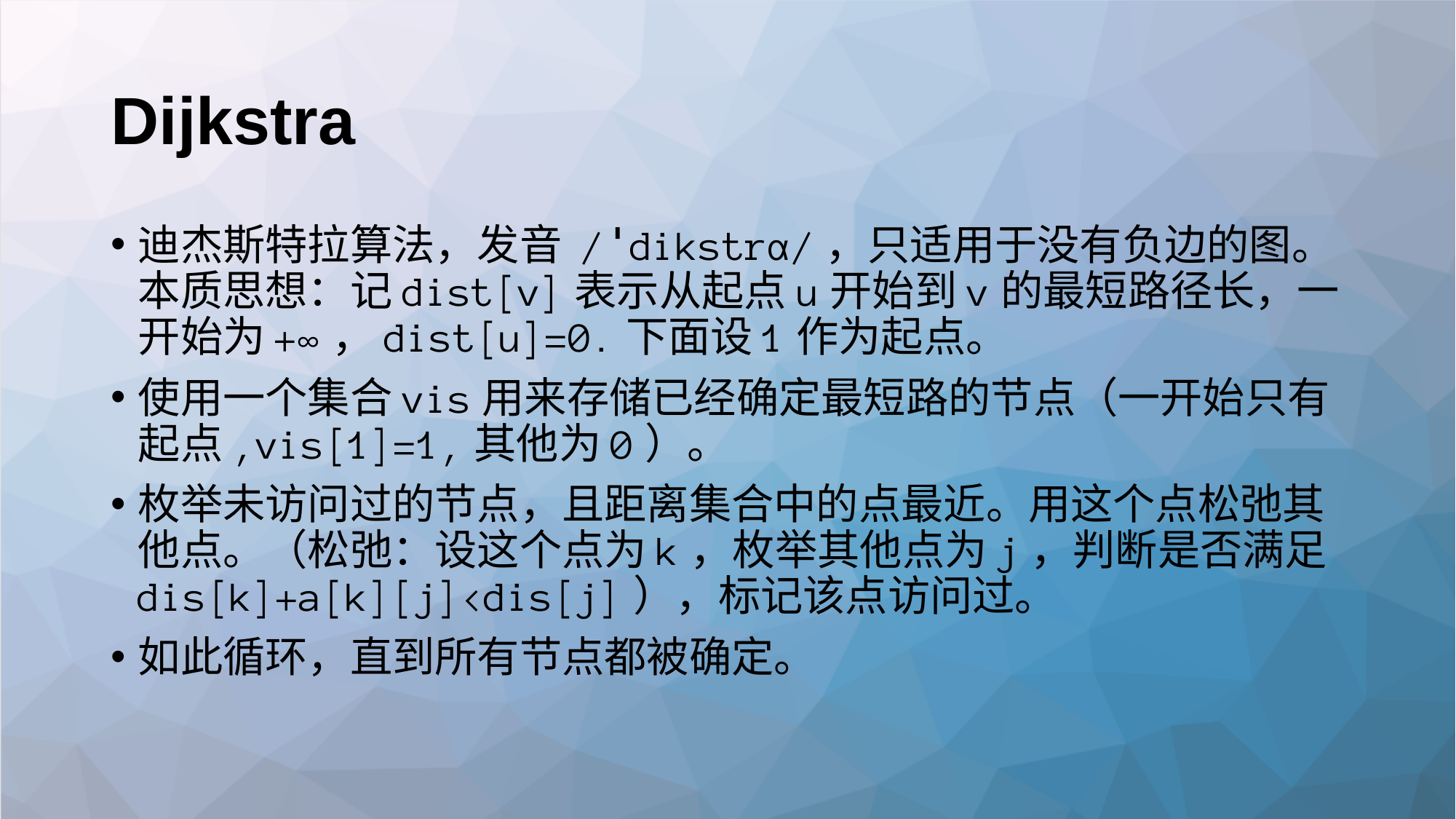

# Dijkstra
迪杰斯特拉算法，发音 /ˈdikstrα/，只适用于没有负边的图。本质思想：记dist[v]表示从起点u开始到v的最短路径长，一开始为+∞，dist[u]=0.下面设1作为起点。
使用一个集合vis用来存储已经确定最短路的节点（一开始只有起点,vis[1]=1,其他为0）。
枚举未访问过的节点，且距离集合中的点最近。用这个点松弛其他点。（松弛：设这个点为k，枚举其他点为j，判断是否满足dis[k]+a[k][j]<dis[j]），标记该点访问过。
如此循环，直到所有节点都被确定。